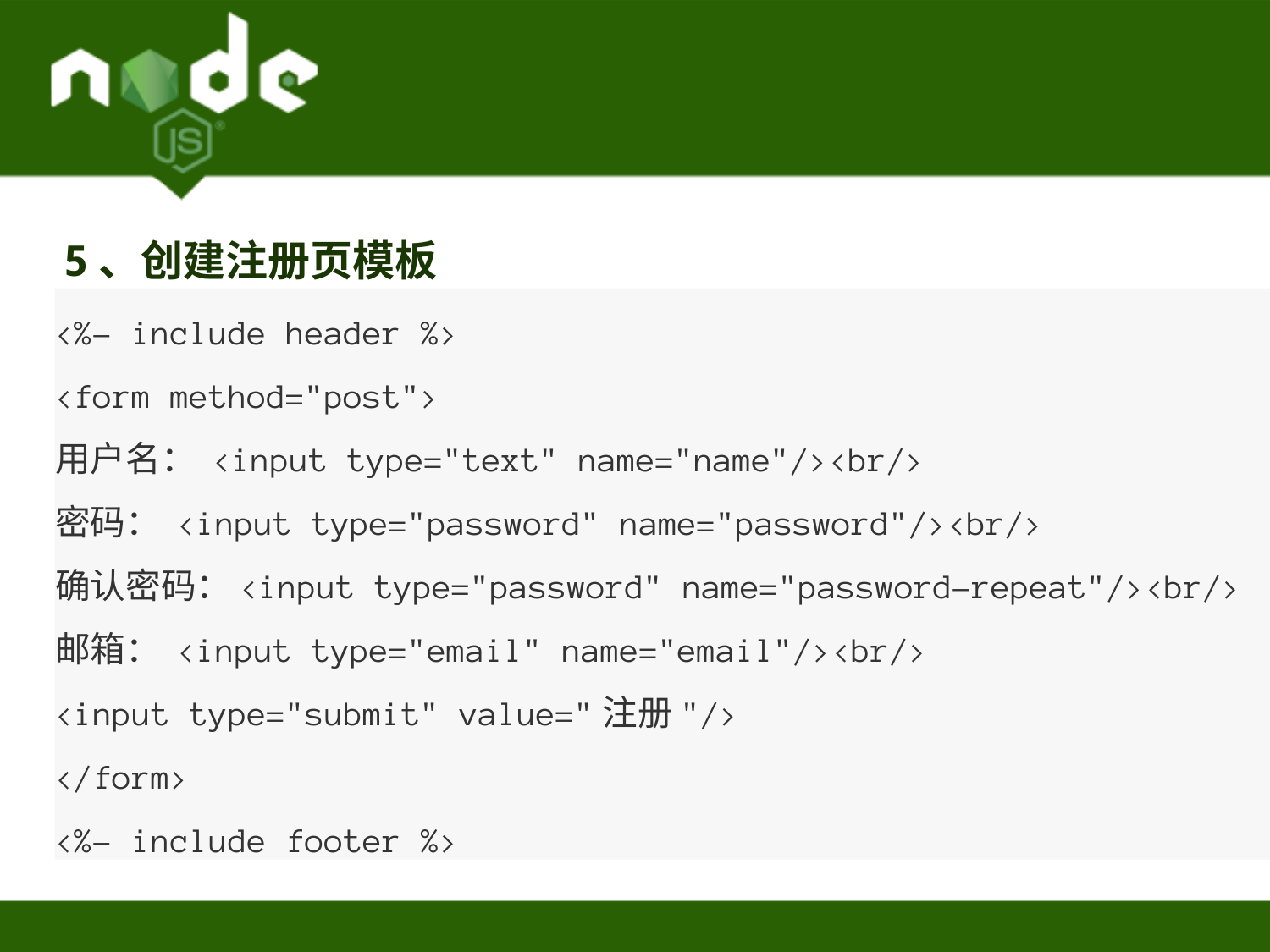

5、创建注册页模板
<%- include header %>
<form method="post">
用户名： <input type="text" name="name"/><br/>
密码： <input type="password" name="password"/><br/>
确认密码：<input type="password" name="password-repeat"/><br/>
邮箱： <input type="email" name="email"/><br/>
<input type="submit" value="注册"/>
</form>
<%- include footer %>